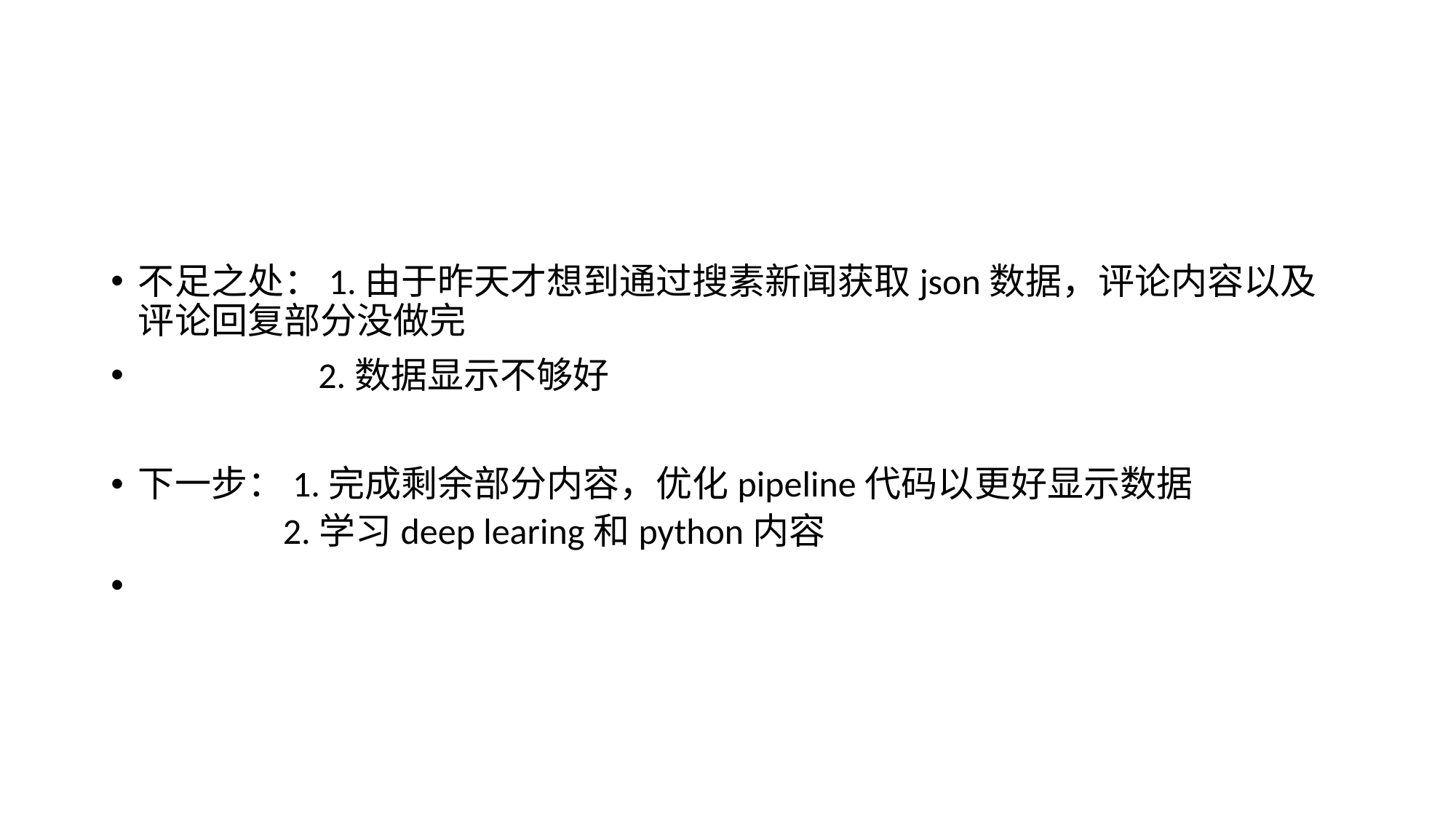

#

不足之处：1.由于昨天才想到通过搜素新闻获取json数据，评论内容以及评论回复部分没做完
                      2.数据显示不够好

下一步：1.完成剩余部分内容，优化pipeline代码以更好显示数据
                 2.学习deep learing和python内容